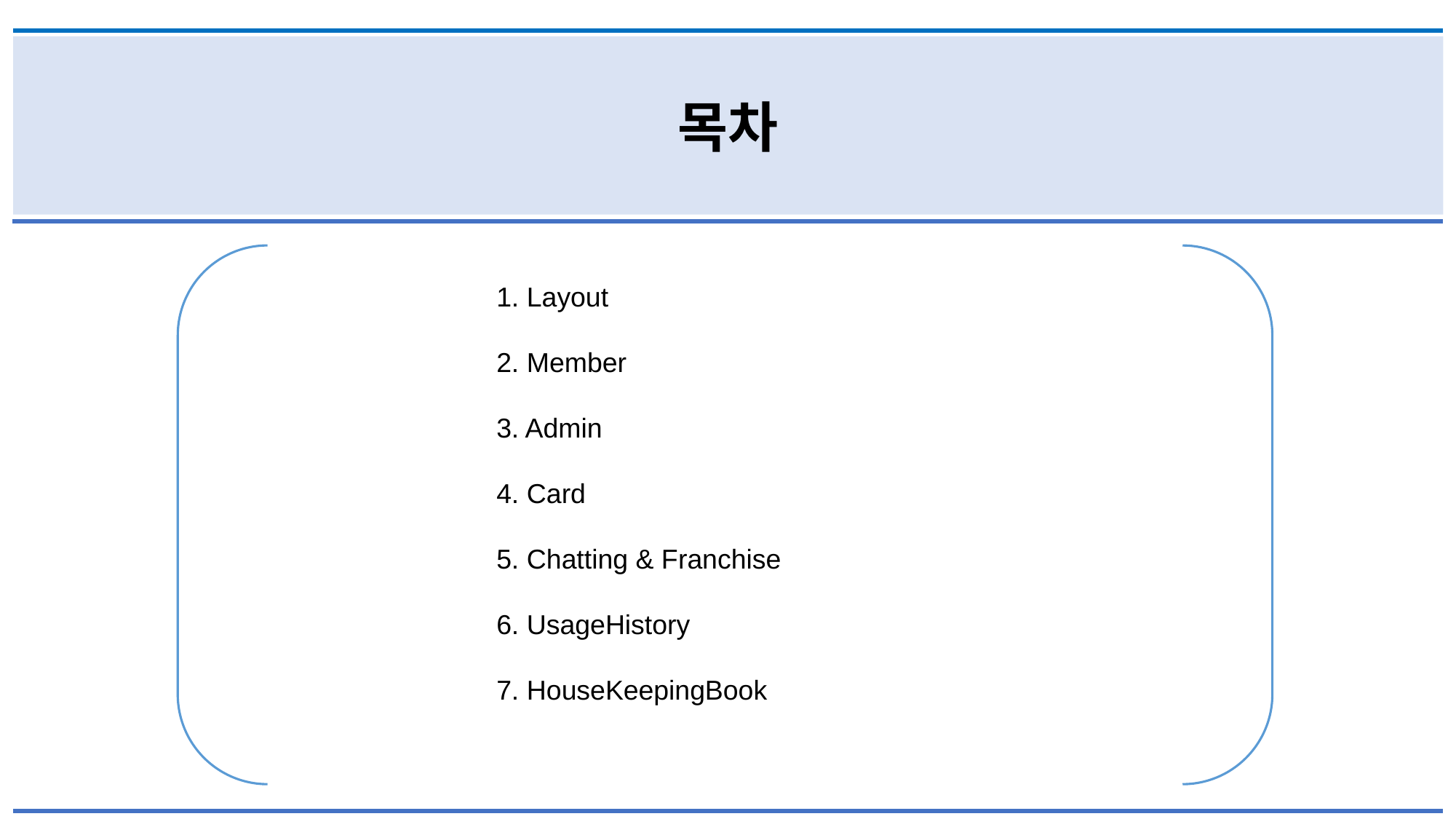

목차

1. Layout

2. Member

3. Admin

4. Card

5. Chatting & Franchise

6. UsageHistory

7. HouseKeepingBook